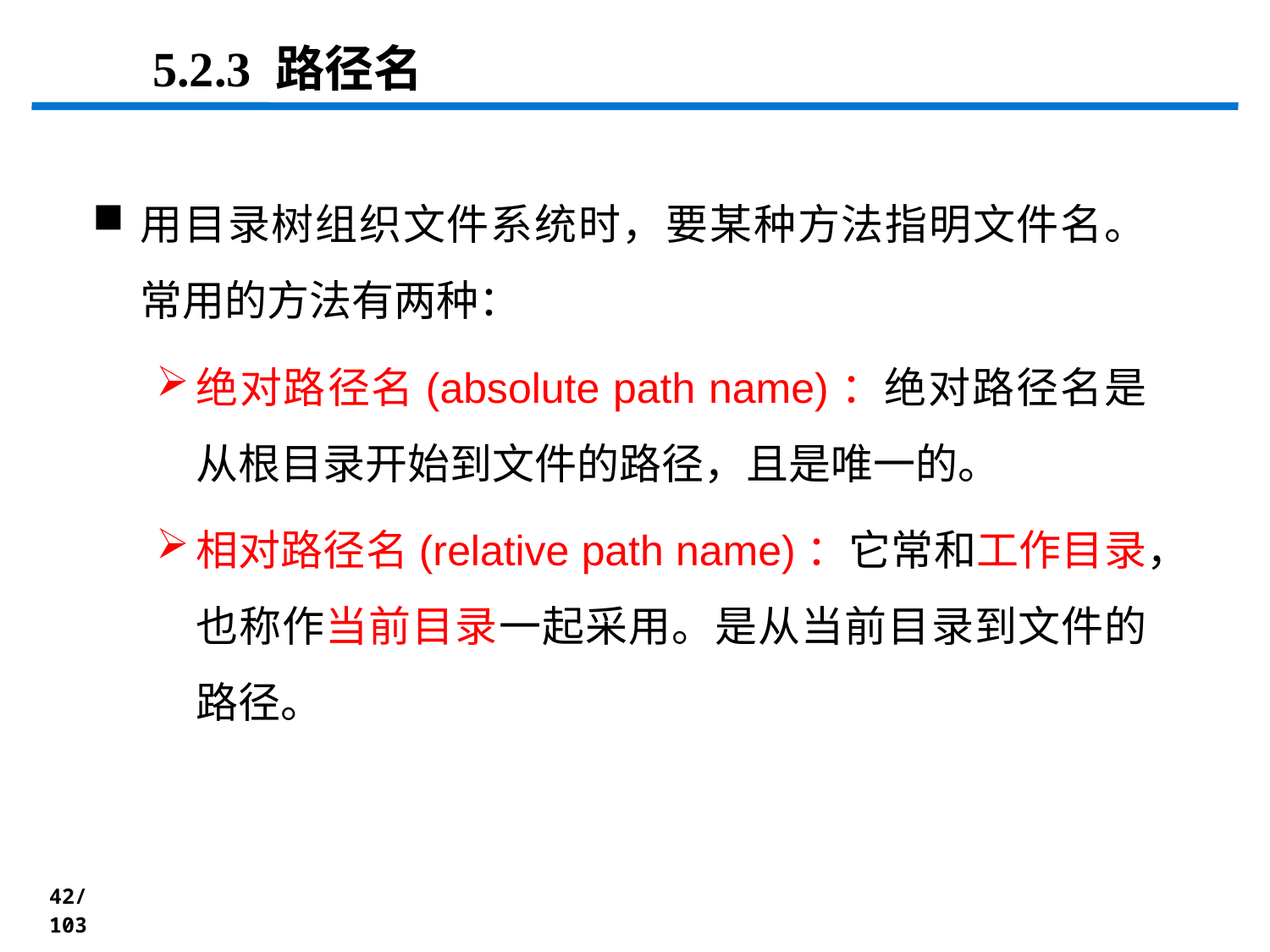

5.2.3 路径名
用目录树组织文件系统时，要某种方法指明文件名。常用的方法有两种：
绝对路径名(absolute path name)：绝对路径名是从根目录开始到文件的路径，且是唯一的。
相对路径名(relative path name)：它常和工作目录，也称作当前目录一起采用。是从当前目录到文件的路径。